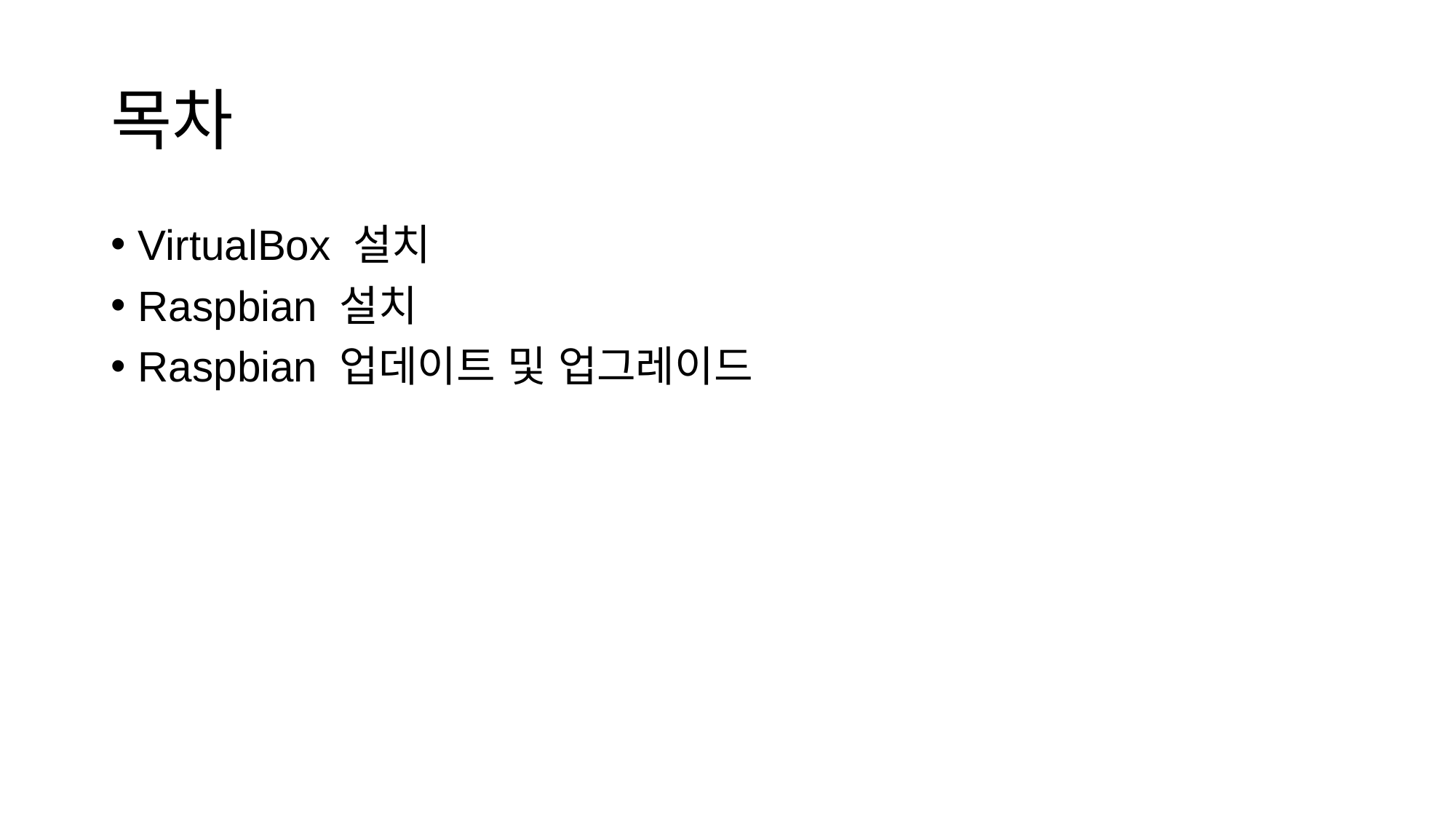

# 목차
VirtualBox 설치
Raspbian 설치
Raspbian 업데이트 및 업그레이드